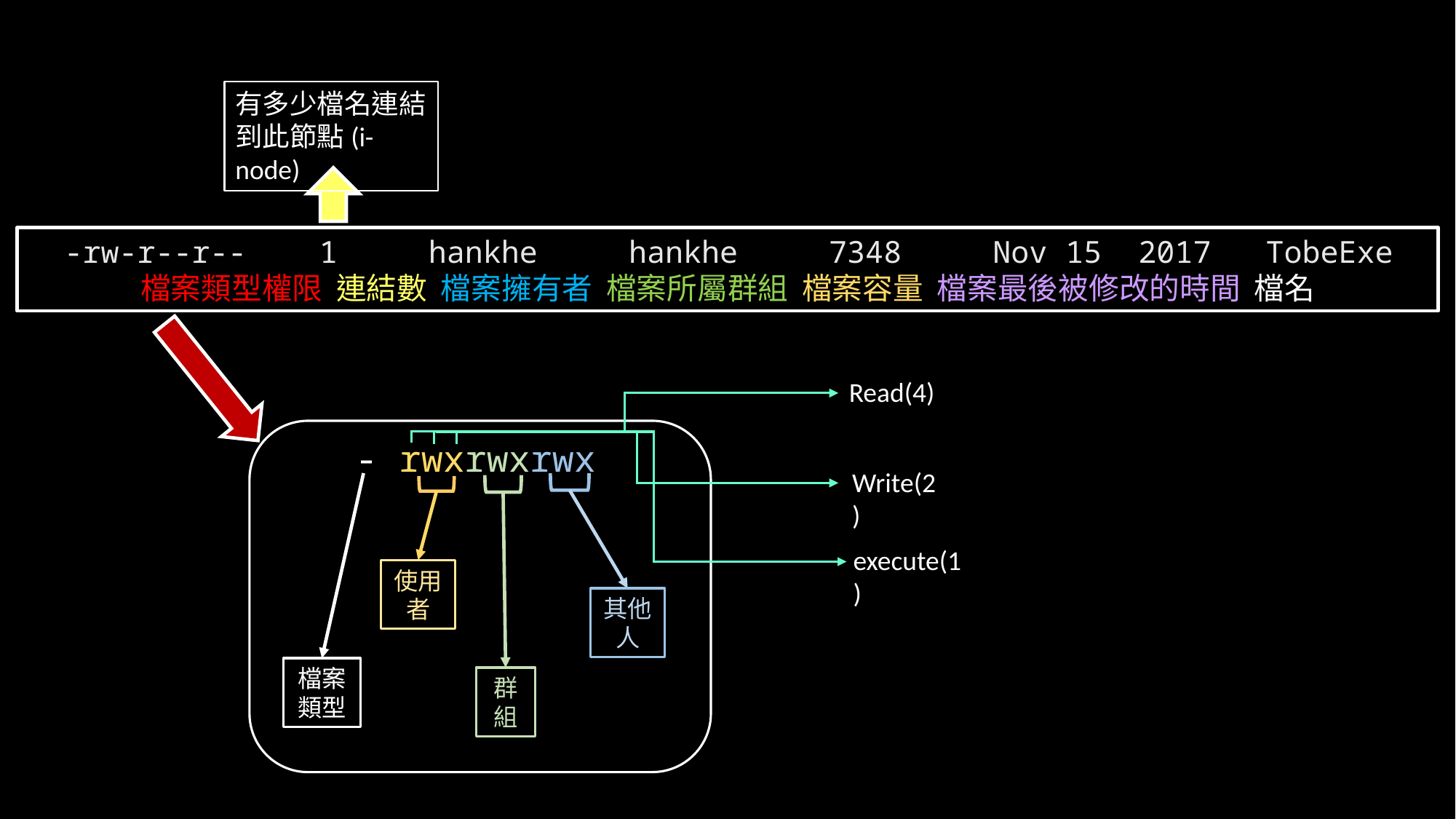

有多少檔名連結到此節點(i-node)

  -rw-r--r--    1     hankhe     hankhe     7348     Nov 15  2017   TobeExe
檔案類型權限  連結數  檔案擁有者  檔案所屬群組  檔案容量  檔案最後被修改的時間  檔名

Read(4)

- rwxrwxrwx
Write(2)

execute(1)
使用者
其他人
檔案
類型
群組